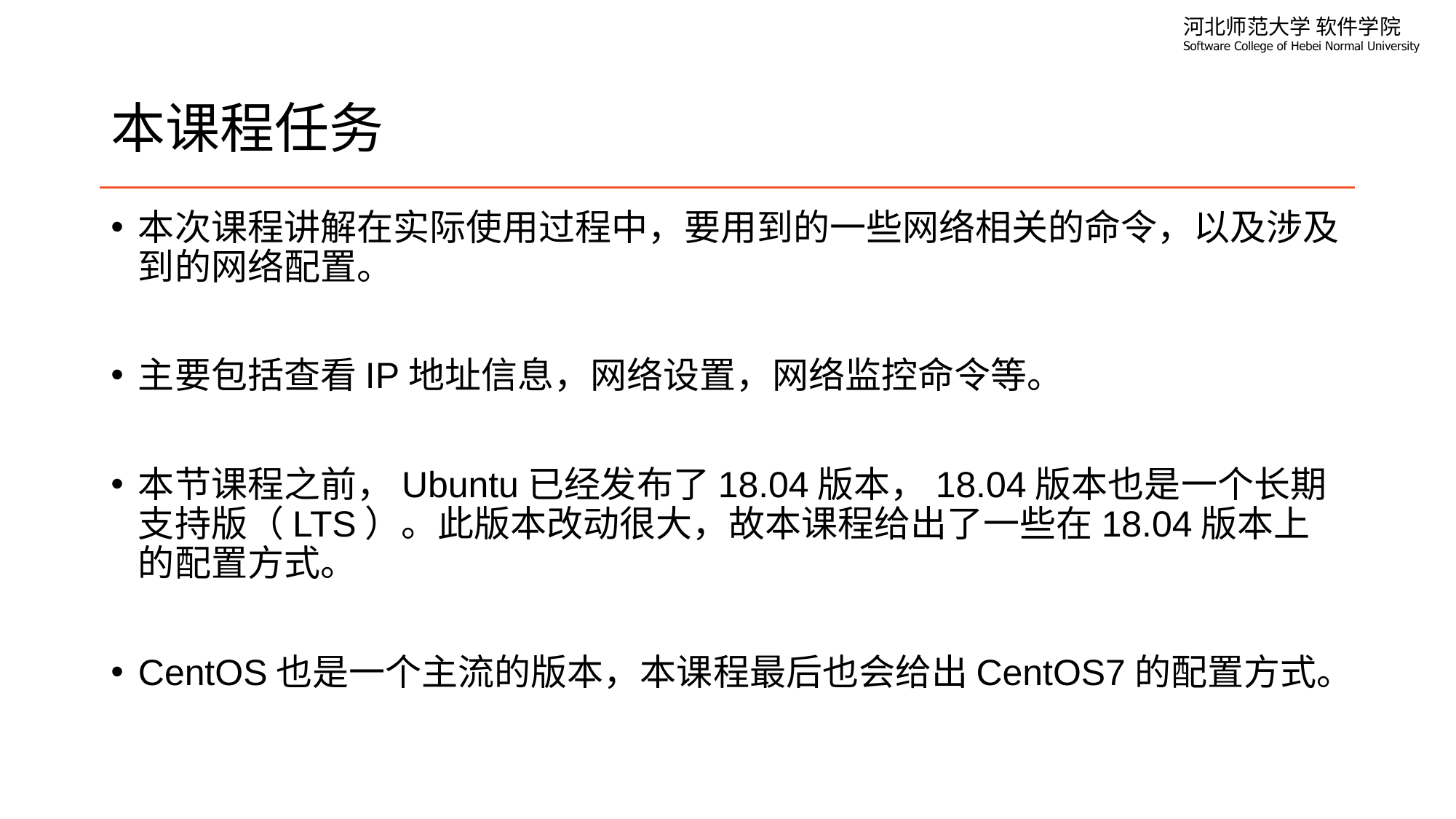

# 本课程任务
本次课程讲解在实际使用过程中，要用到的一些网络相关的命令，以及涉及到的网络配置。

主要包括查看IP地址信息，网络设置，网络监控命令等。

本节课程之前，Ubuntu已经发布了18.04版本，18.04版本也是一个长期支持版（LTS）。此版本改动很大，故本课程给出了一些在18.04版本上的配置方式。

CentOS也是一个主流的版本，本课程最后也会给出CentOS7的配置方式。